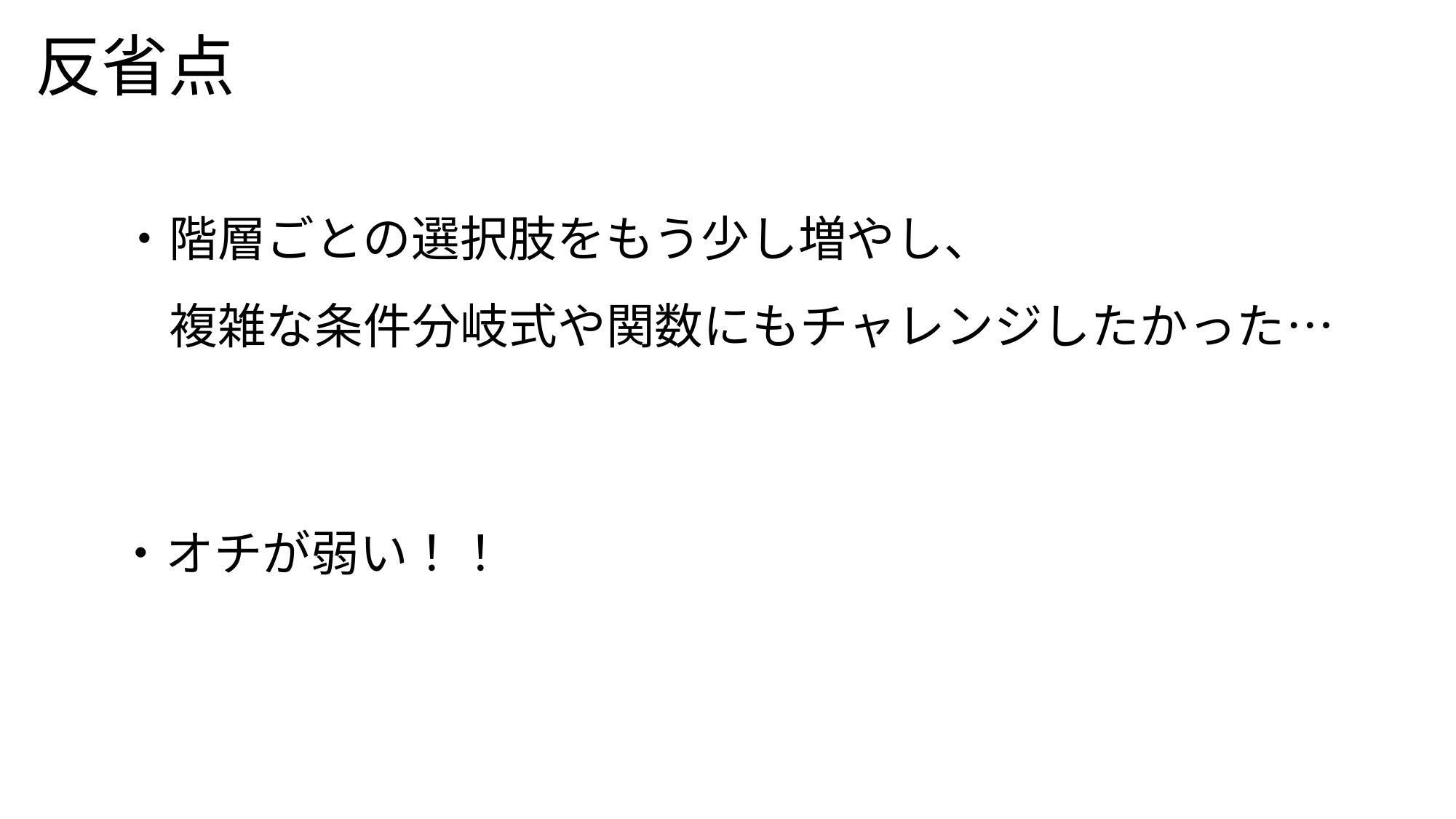

反省点
・階層ごとの選択肢をもう少し増やし、
　複雑な条件分岐式や関数にもチャレンジしたかった…
・オチが弱い！！